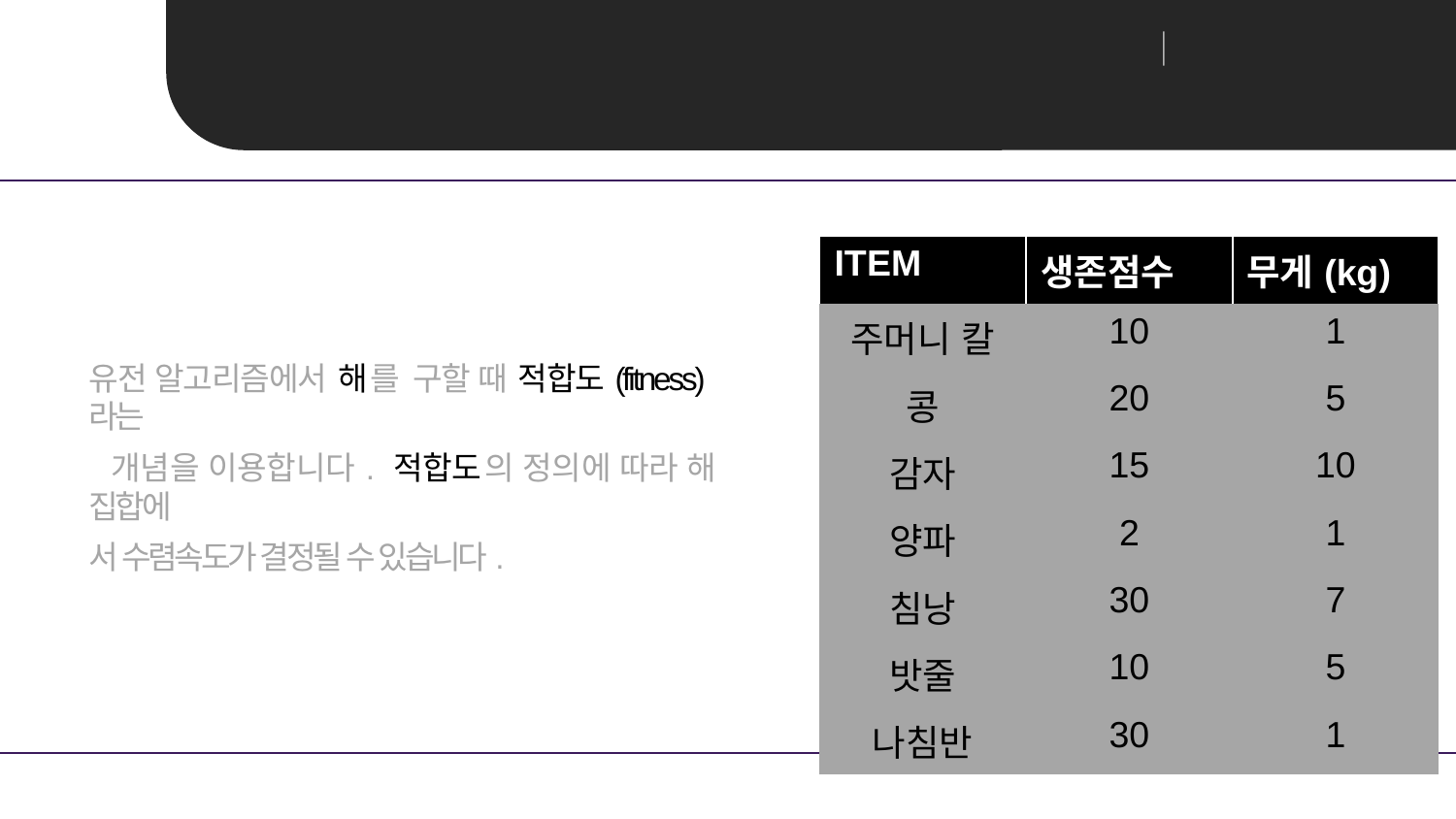

T-lab 유전알고리즘
Unit  01 ㅣ  유전 알고리즘 이란?

유전 알고리즘에서 해를 구할 때 적합도(fitness)라는

 개념을 이용합니다. 적합도의 정의에 따라 해 집합에

서 수렴속도가 결정될 수 있습니다.
| ITEM | 생존점수 | 무게(kg) |
| --- | --- | --- |
| 주머니 칼 | 10 | 1 |
| 콩 | 20 | 5 |
| 감자 | 15 | 10 |
| 양파 | 2 | 1 |
| 침낭 | 30 | 7 |
| 밧줄 | 10 | 5 |
| 나침반 | 30 | 1 |